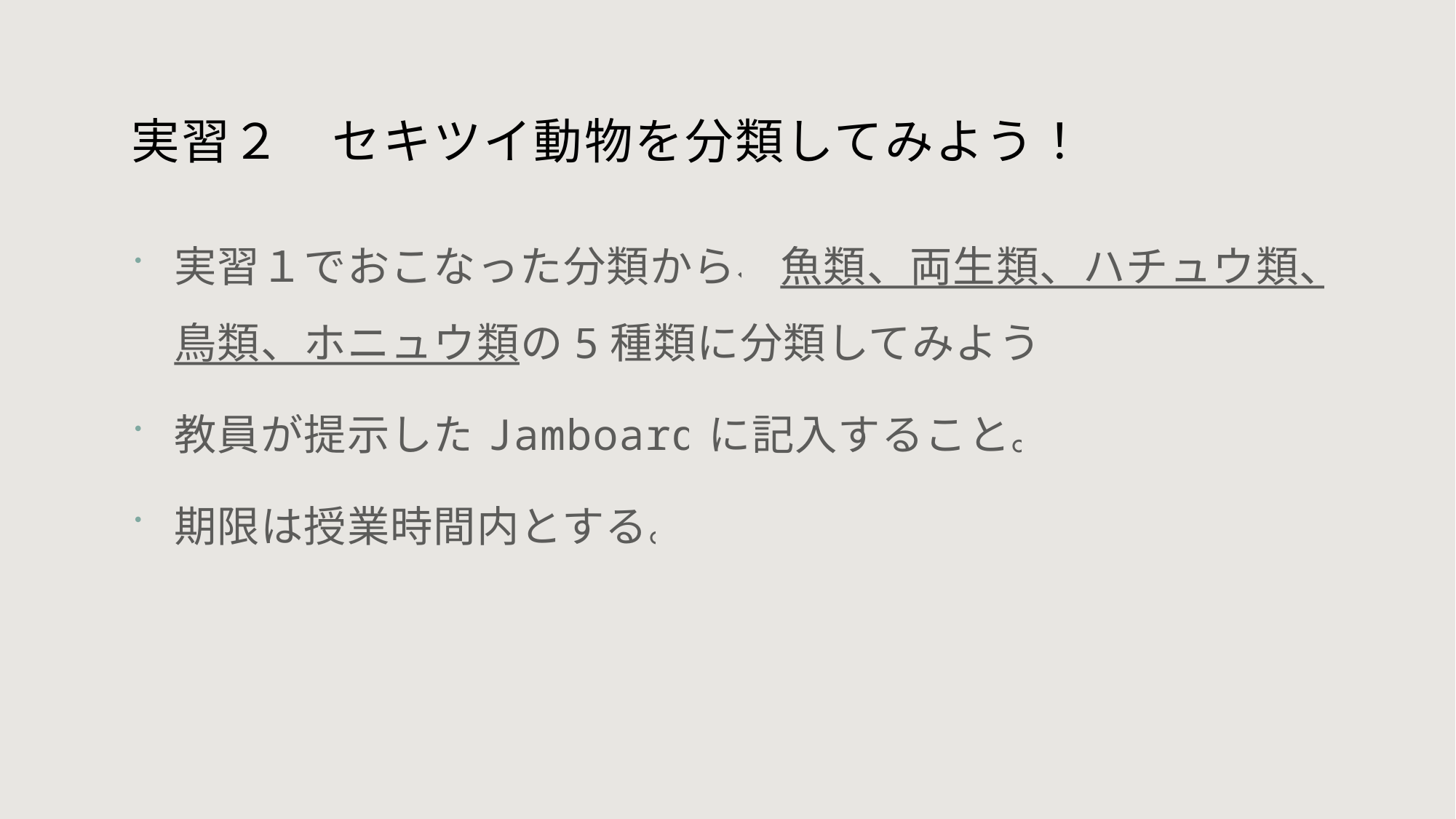

# 実習２　セキツイ動物を分類してみよう！
実習１でおこなった分類から、魚類、両生類、ハチュウ類、鳥類、ホニュウ類の5種類に分類してみよう！
教員が提示したJamboardに記入すること。
期限は授業時間内とする。